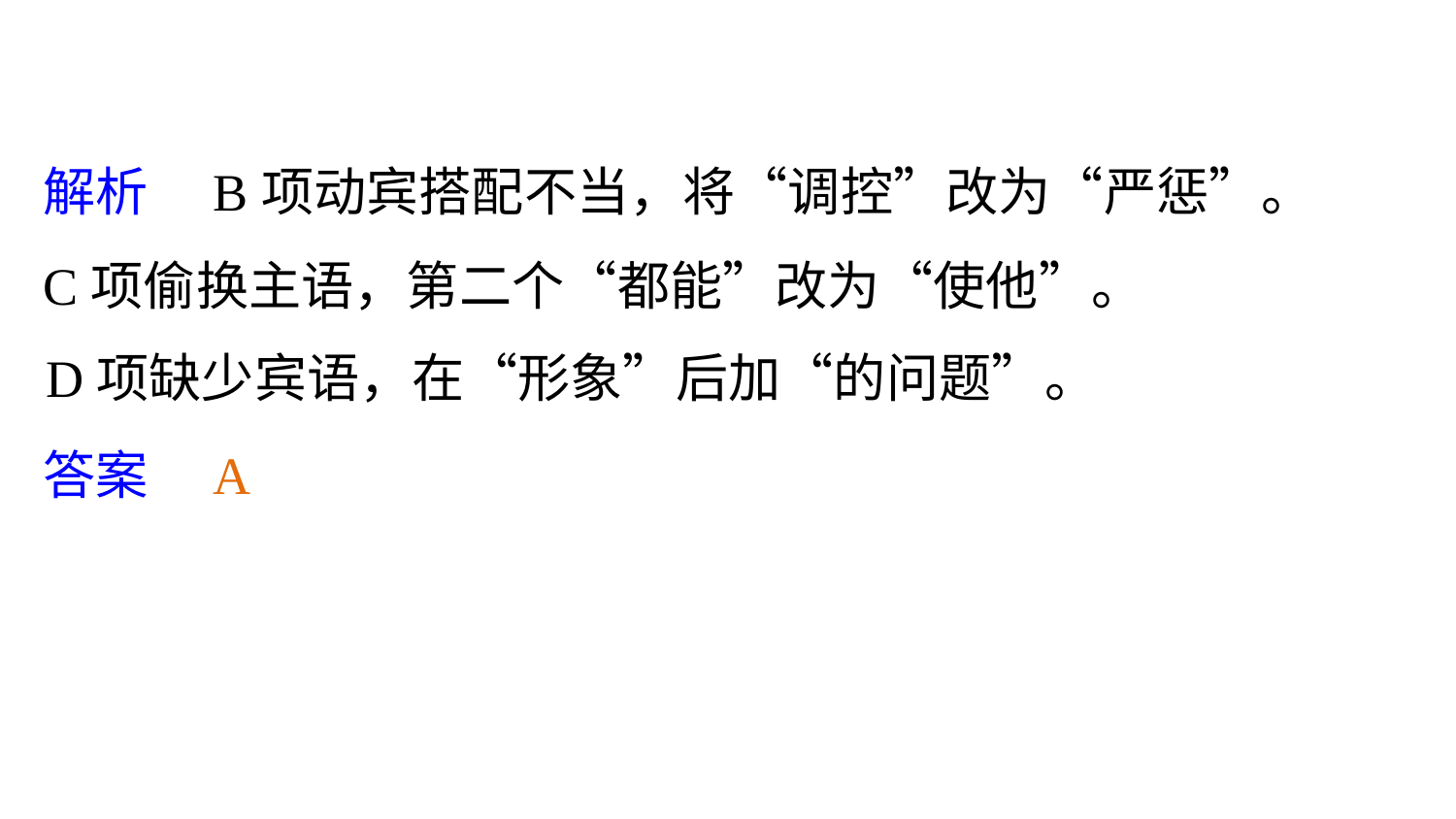

解析　B项动宾搭配不当，将“调控”改为“严惩”。
C项偷换主语，第二个“都能”改为“使他”。

答案　A
D项缺少宾语，在“形象”后加“的问题”。